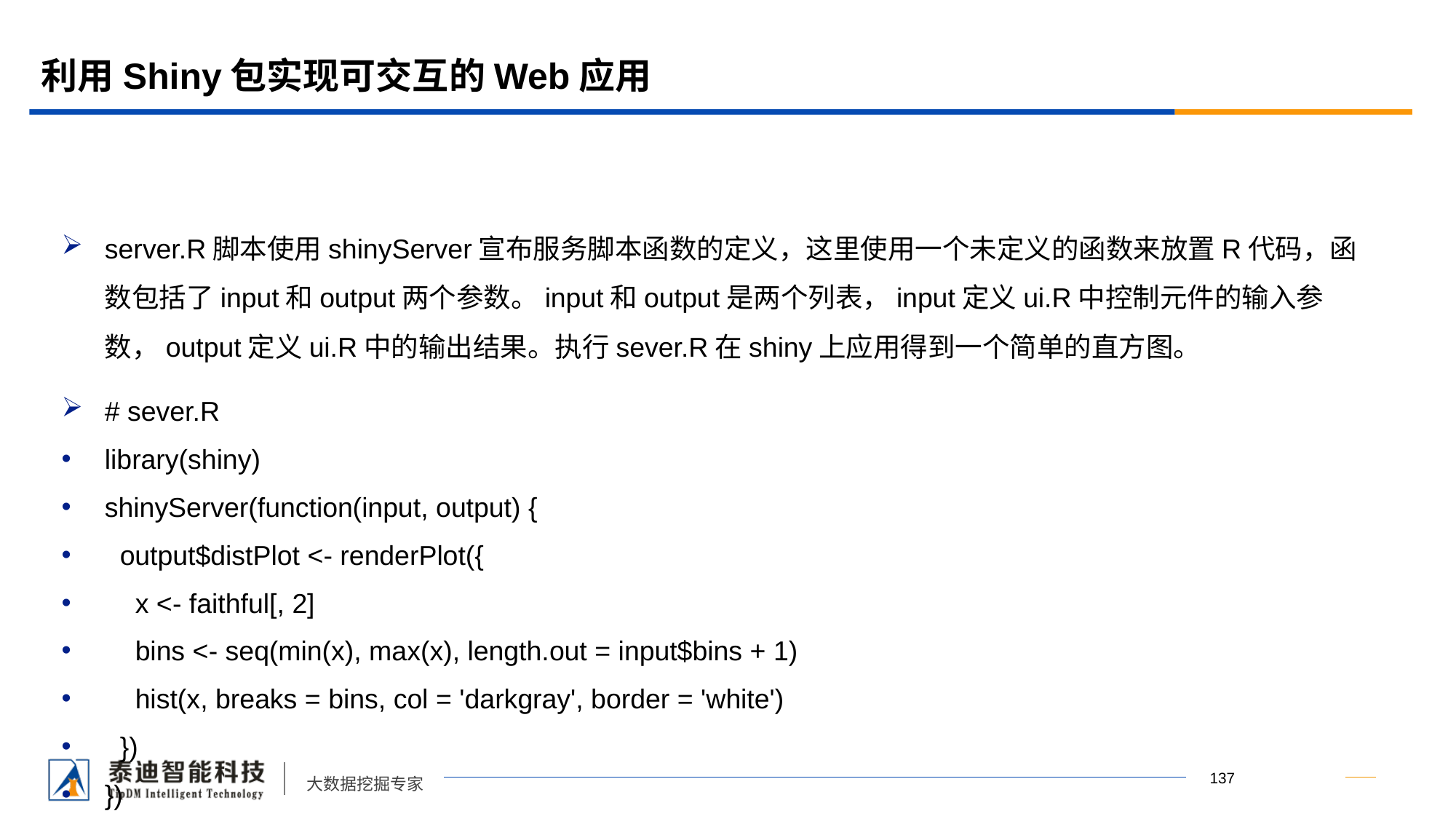

# 利用Shiny包实现可交互的Web应用

server.R脚本使用shinyServer宣布服务脚本函数的定义，这里使用一个未定义的函数来放置R代码，函数包括了input和output两个参数。input和output是两个列表，input定义ui.R中控制元件的输入参数，output定义ui.R中的输出结果。执行sever.R在shiny上应用得到一个简单的直方图。
# sever.R
library(shiny)
shinyServer(function(input, output) {
  output$distPlot <- renderPlot({
    x <- faithful[, 2]
    bins <- seq(min(x), max(x), length.out = input$bins + 1)
    hist(x, breaks = bins, col = 'darkgray', border = 'white')
  })
})